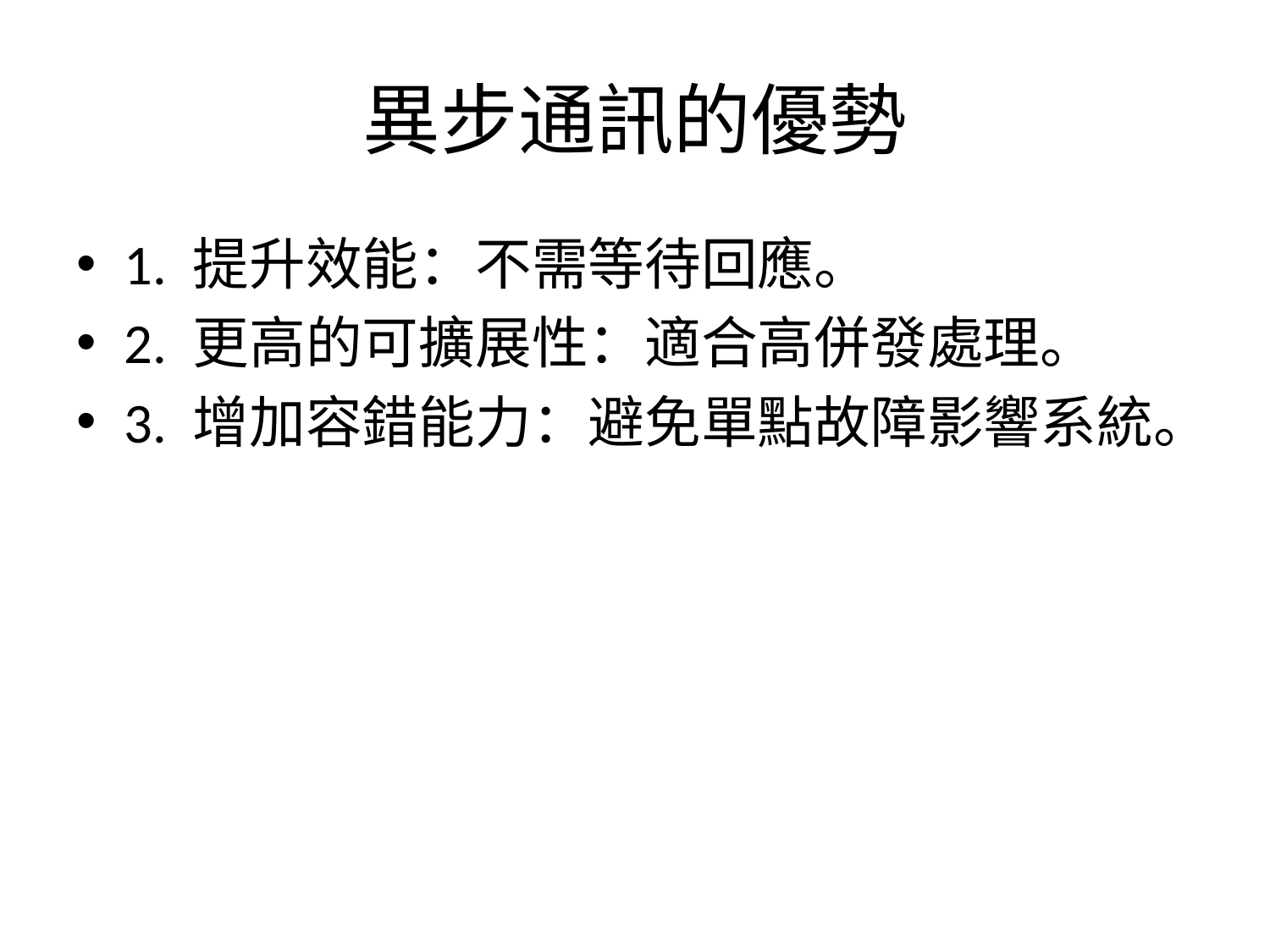

# 異步通訊的優勢
1. 提升效能：不需等待回應。
2. 更高的可擴展性：適合高併發處理。
3. 增加容錯能力：避免單點故障影響系統。